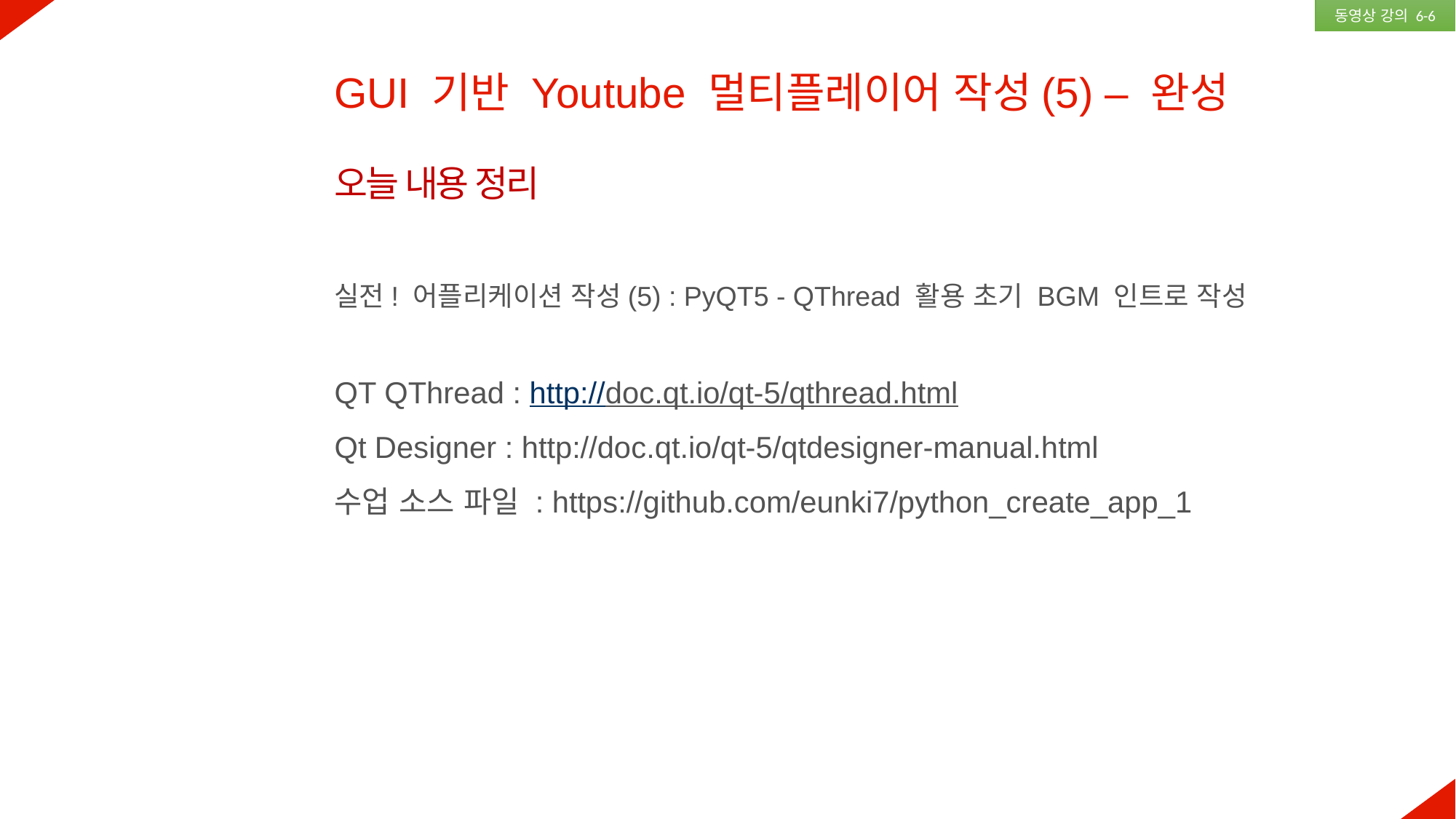

동영상 강의 6-6
GUI 기반 Youtube 멀티플레이어 작성(5) – 완성
오늘 내용 정리

실전! 어플리케이션 작성(5) : PyQT5 - QThread 활용 초기 BGM 인트로 작성
QT QThread : http://doc.qt.io/qt-5/qthread.html
Qt Designer : http://doc.qt.io/qt-5/qtdesigner-manual.html
수업 소스 파일 : https://github.com/eunki7/python_create_app_1